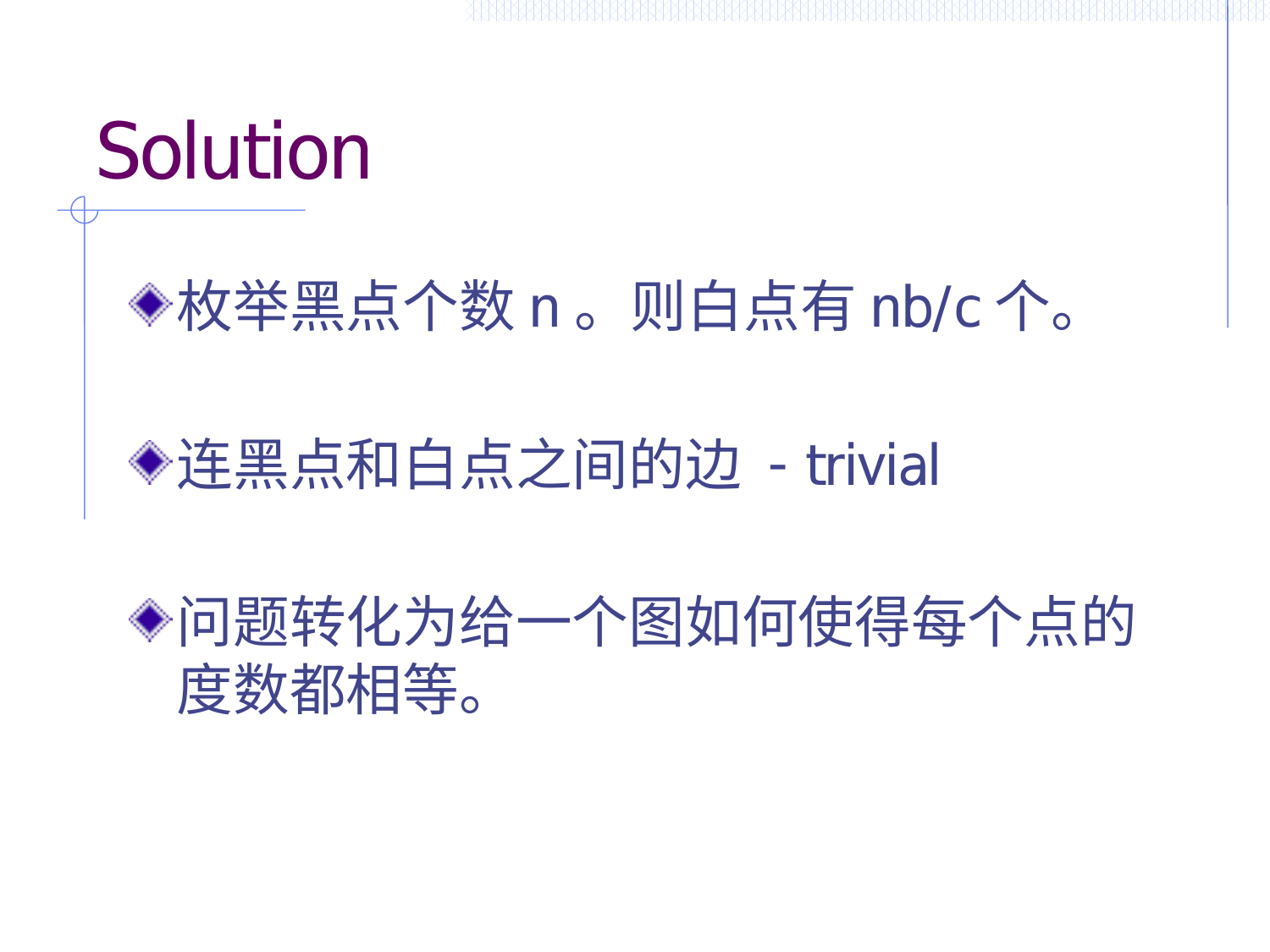

# Solution
枚举黑点个数n。则白点有nb/c个。

连黑点和白点之间的边 - trivial

问题转化为给一个图如何使得每个点的度数都相等。